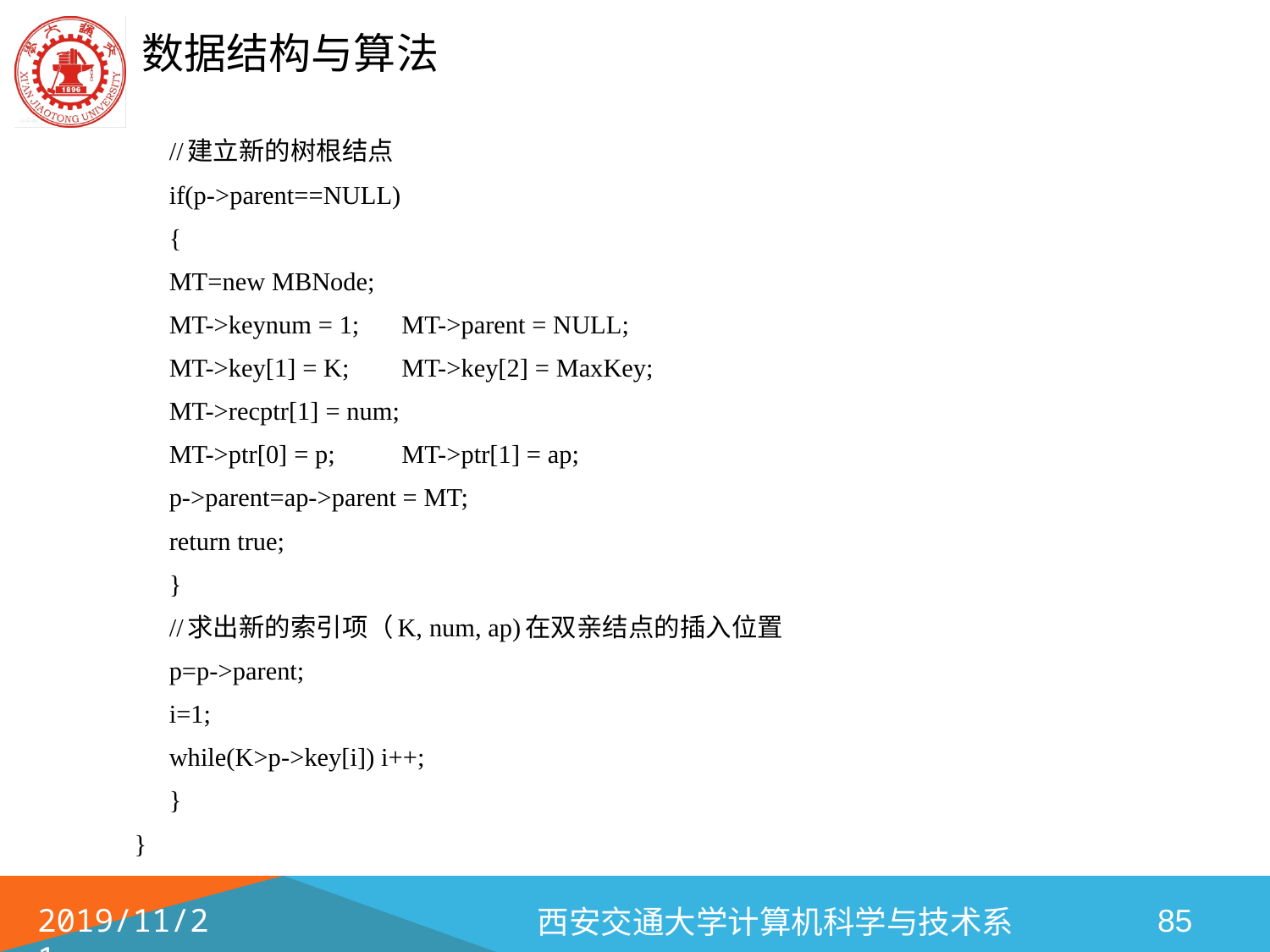

//建立新的树根结点
		if(p->parent==NULL)
 		{
			MT=new MBNode;
			MT->keynum = 1;  	MT->parent = NULL;
			MT->key[1] = K;	MT->key[2] = MaxKey;
			MT->recptr[1] = num;
			MT->ptr[0] = p;	MT->ptr[1] = ap;
			p->parent=ap->parent = MT;
			return true;
  		}
 		//求出新的索引项（K, num, ap)在双亲结点的插入位置
 		p=p->parent;
 		i=1;
		while(K>p->key[i]) i++;
 	}
 }